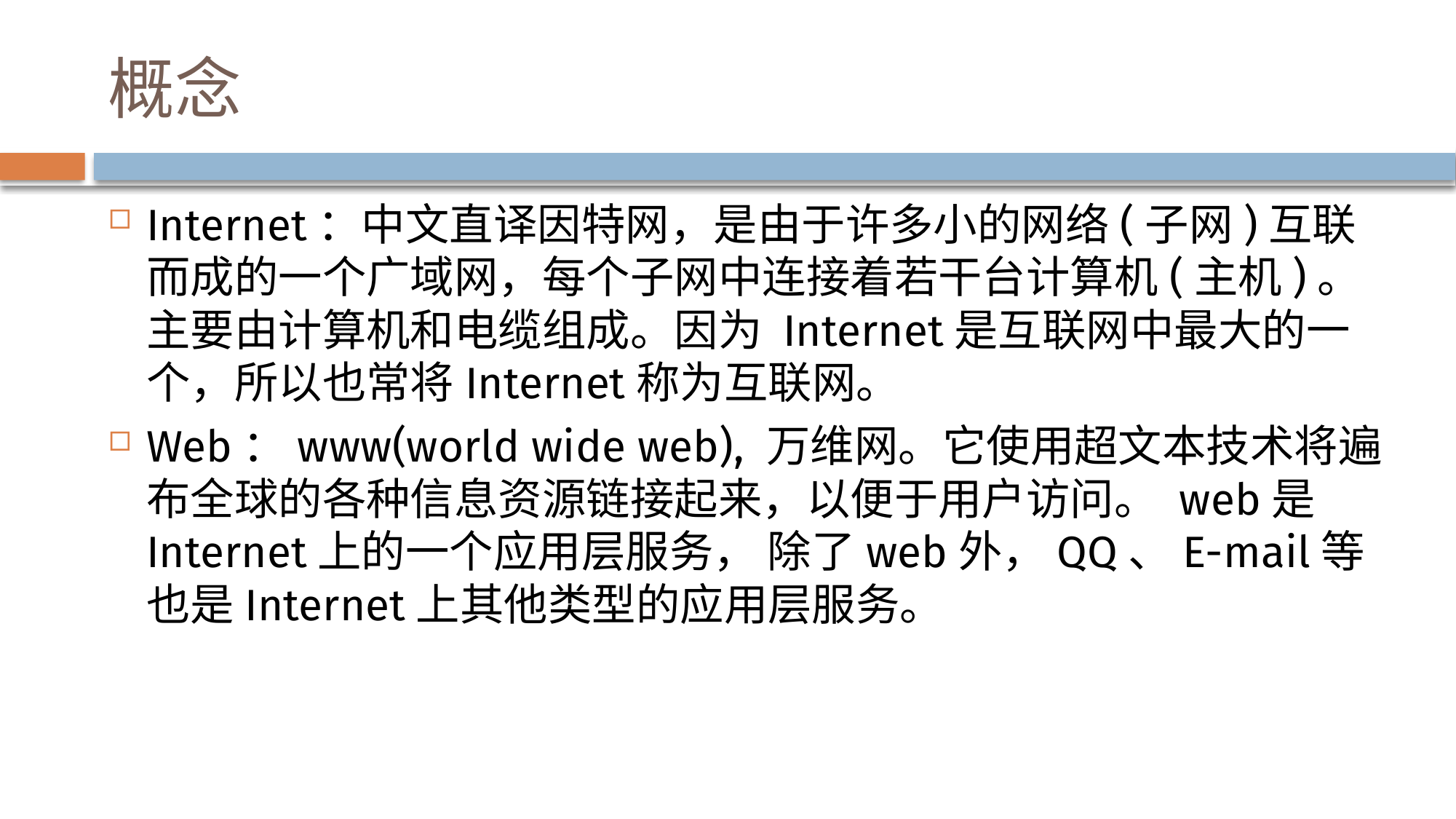

# 概念
Internet：中文直译因特网，是由于许多小的网络(子网)互联而成的一个广域网，每个子网中连接着若干台计算机(主机)。主要由计算机和电缆组成。因为 Internet是互联网中最大的一个，所以也常将Internet称为互联网。
Web：www(world wide web), 万维网。它使用超文本技术将遍布全球的各种信息资源链接起来，以便于用户访问。 web是Internet上的一个应用层服务， 除了web外，QQ、E-mail等也是Internet上其他类型的应用层服务。